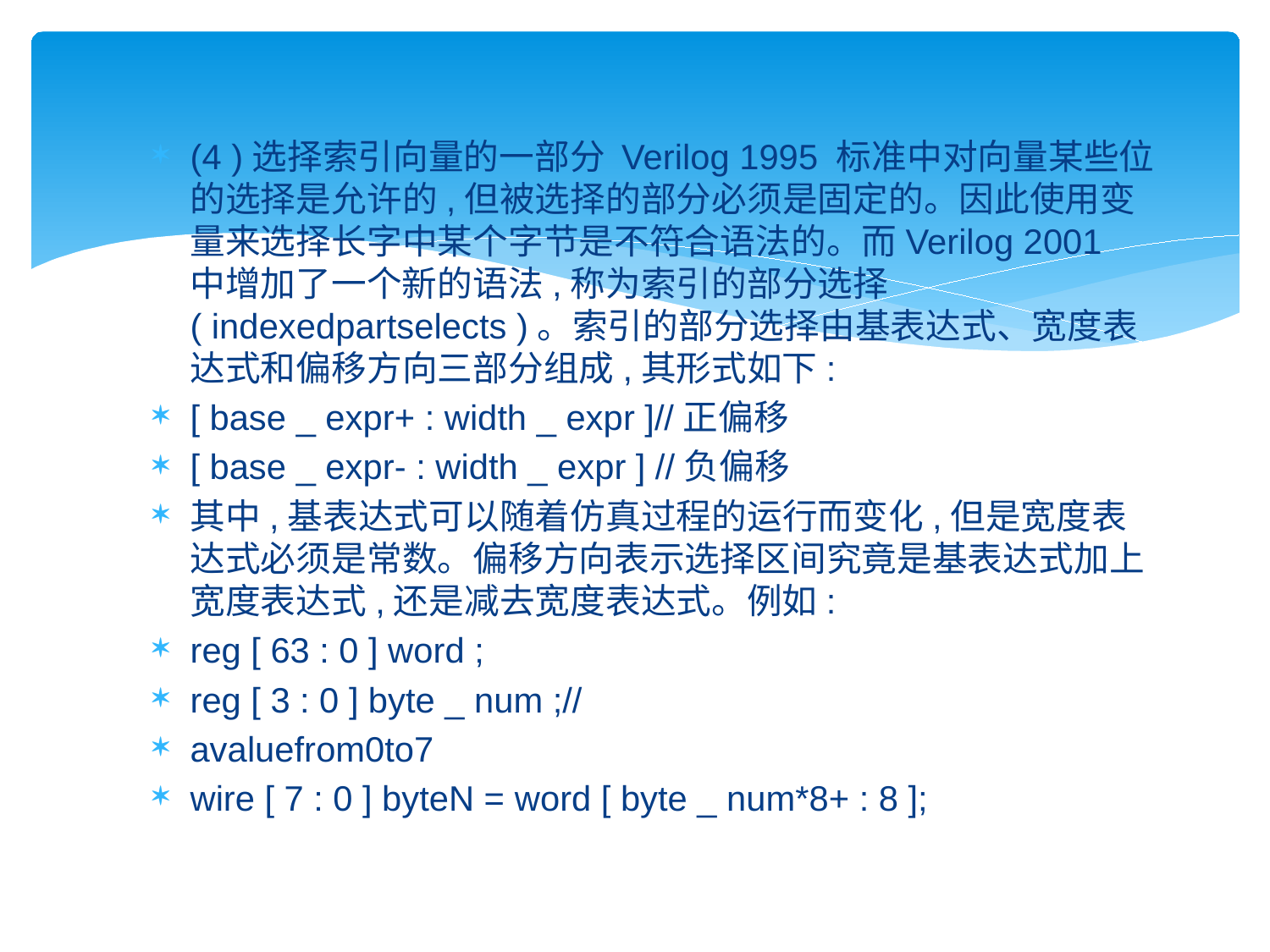

#
(4 )选择索引向量的一部分 Verilog 1995 标准中对向量某些位的选择是允许的,但被选择的部分必须是固定的。因此使用变量来选择长字中某个字节是不符合语法的。而Verilog 2001 中增加了一个新的语法,称为索引的部分选择( indexedpartselects )。索引的部分选择由基表达式、宽度表达式和偏移方向三部分组成,其形式如下:
[ base _ expr+ : width _ expr ]//正偏移
[ base _ expr- : width _ expr ] //负偏移
其中,基表达式可以随着仿真过程的运行而变化,但是宽度表达式必须是常数。偏移方向表示选择区间究竟是基表达式加上宽度表达式,还是减去宽度表达式。例如:
reg [ 63 : 0 ] word ;
reg [ 3 : 0 ] byte _ num ;//
avaluefrom0to7
wire [ 7 : 0 ] byteN = word [ byte _ num*8+ : 8 ];